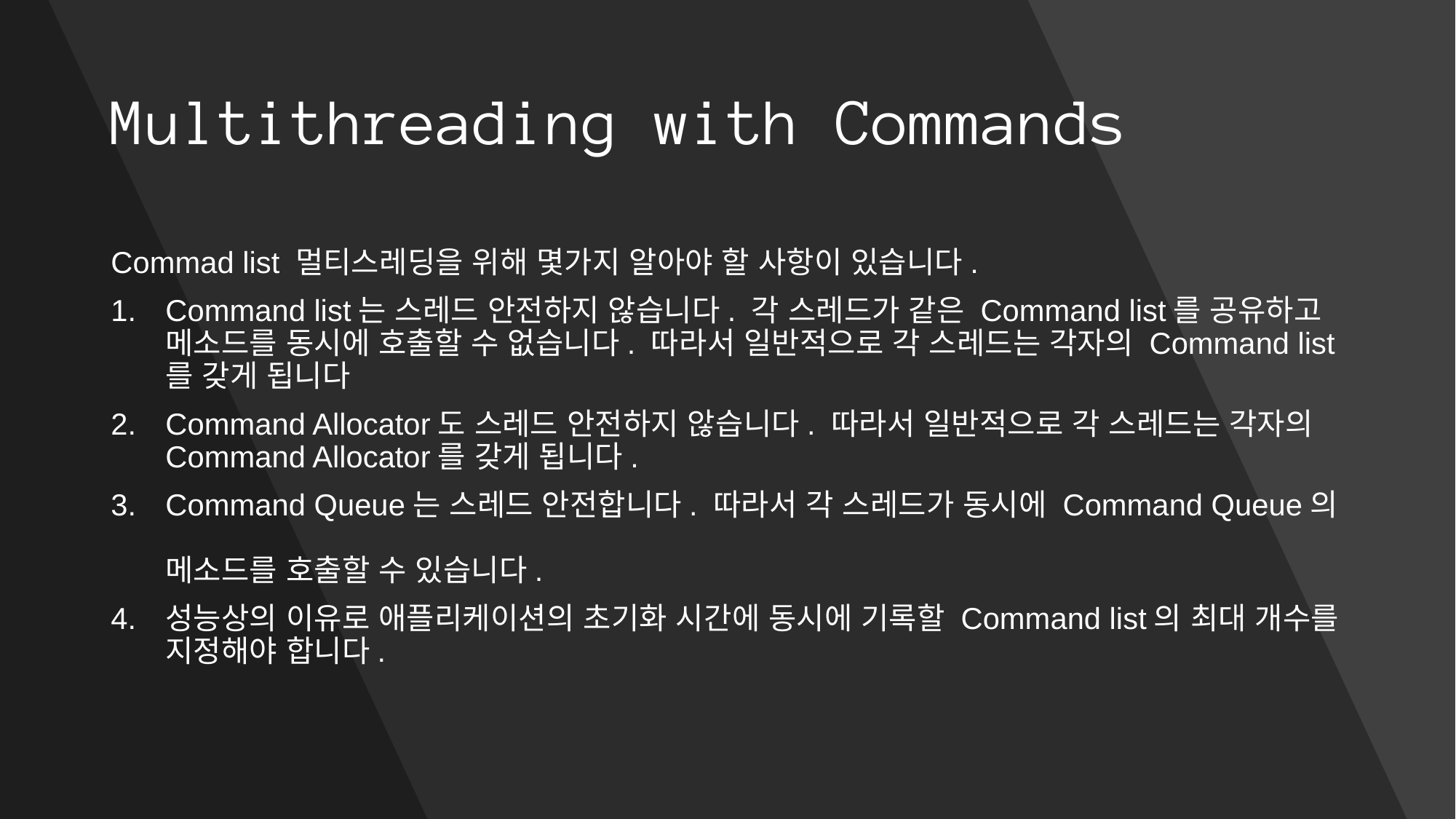

# Multithreading with Commands
Commad list 멀티스레딩을 위해 몇가지 알아야 할 사항이 있습니다.
Command list는 스레드 안전하지 않습니다. 각 스레드가 같은 Command list를 공유하고
메소드를 동시에 호출할 수 없습니다. 따라서 일반적으로 각 스레드는 각자의 Command list를 갖게 됩니다
Command Allocator도 스레드 안전하지 않습니다. 따라서 일반적으로 각 스레드는 각자의 Command Allocator를 갖게 됩니다.
Command Queue는 스레드 안전합니다. 따라서 각 스레드가 동시에 Command Queue의
메소드를 호출할 수 있습니다.
성능상의 이유로 애플리케이션의 초기화 시간에 동시에 기록할 Command list의 최대 개수를 지정해야 합니다.